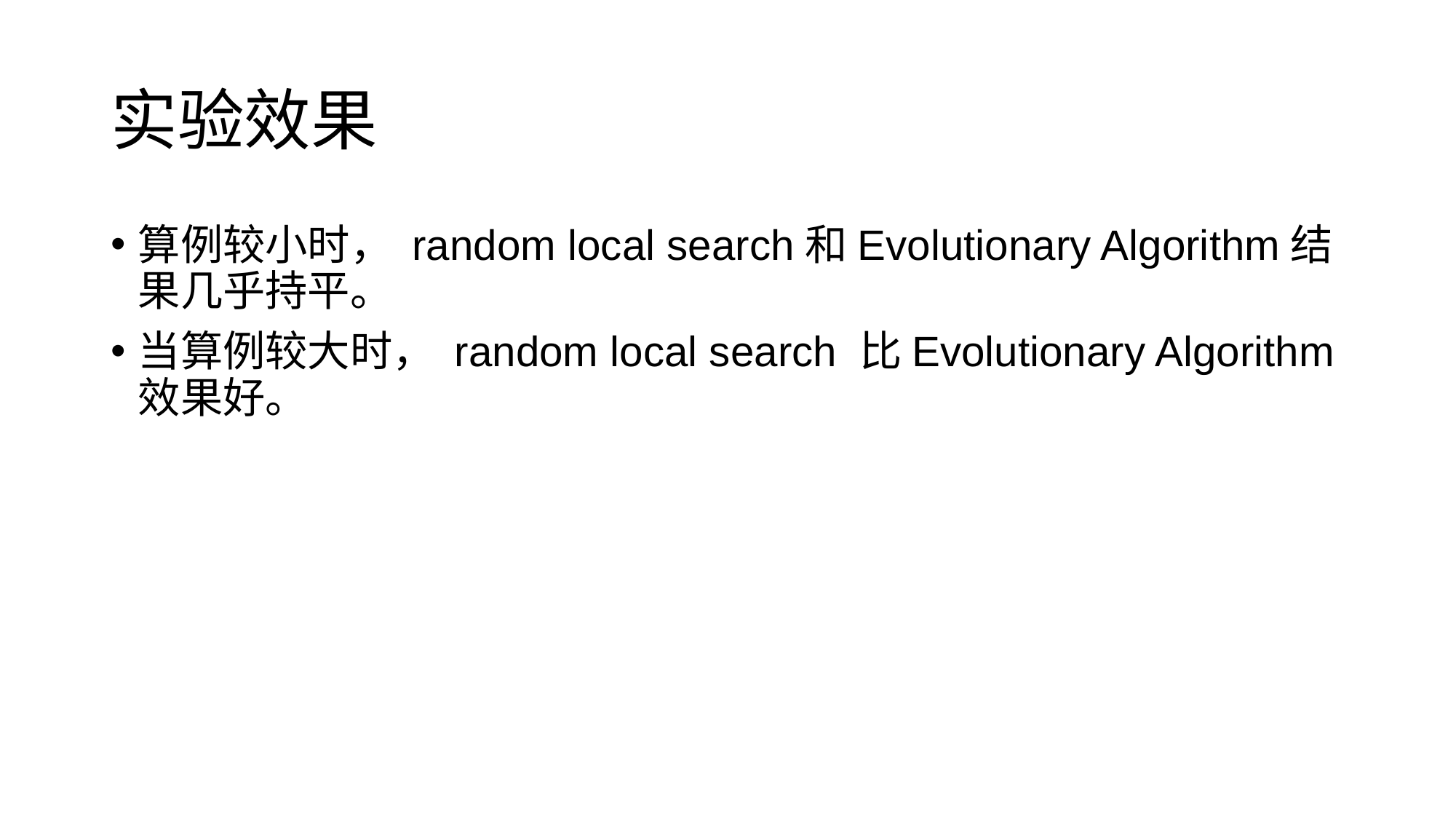

# 实验效果
算例较小时， random local search和Evolutionary Algorithm结果几乎持平。
当算例较大时， random local search 比Evolutionary Algorithm效果好。